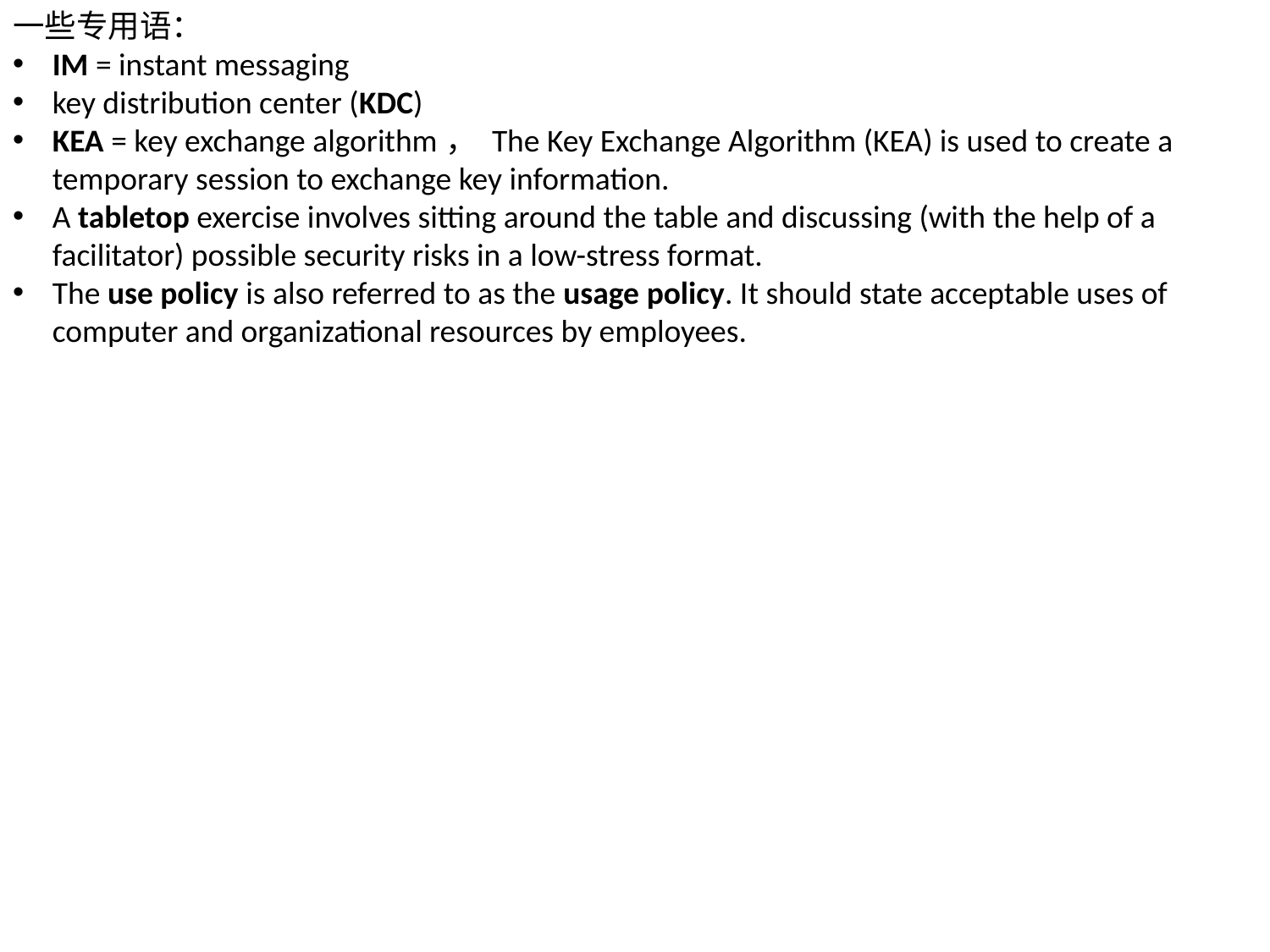

一些专用语：
IM = instant messaging
key distribution center (KDC)
KEA = key exchange algorithm， The Key Exchange Algorithm (KEA) is used to create a temporary session to exchange key information.
A tabletop exercise involves sitting around the table and discussing (with the help of a facilitator) possible security risks in a low-stress format.
The use policy is also referred to as the usage policy. It should state acceptable uses of computer and organizational resources by employees.